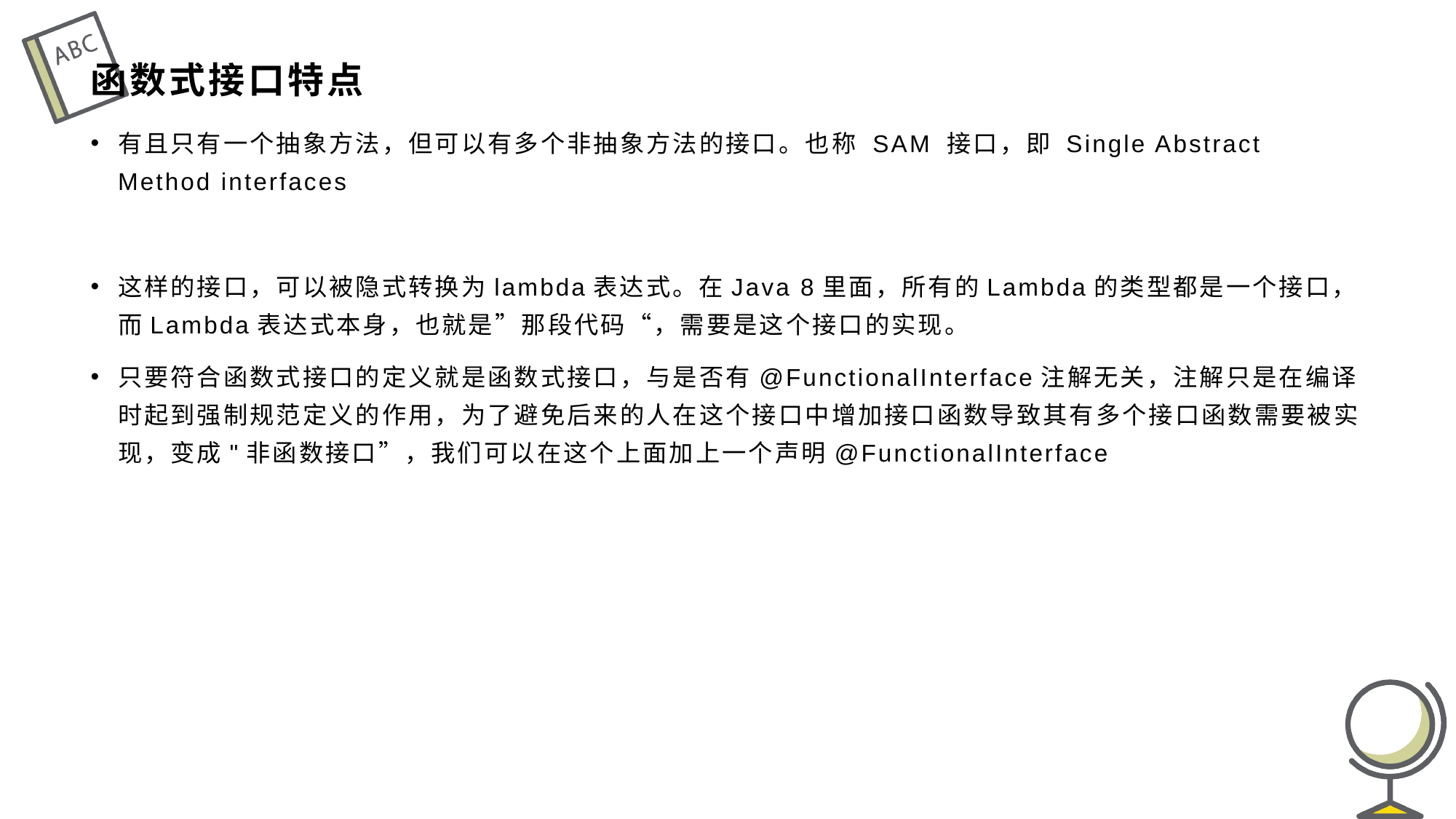

# 函数式接口特点
有且只有一个抽象方法，但可以有多个非抽象方法的接口。也称 SAM 接口，即 Single Abstract Method interfaces

这样的接口，可以被隐式转换为lambda表达式。在Java 8里面，所有的Lambda的类型都是一个接口，而Lambda表达式本身，也就是”那段代码“，需要是这个接口的实现。
只要符合函数式接口的定义就是函数式接口，与是否有@FunctionalInterface注解无关，注解只是在编译时起到强制规范定义的作用，为了避免后来的人在这个接口中增加接口函数导致其有多个接口函数需要被实现，变成"非函数接口”，我们可以在这个上面加上一个声明@FunctionalInterface